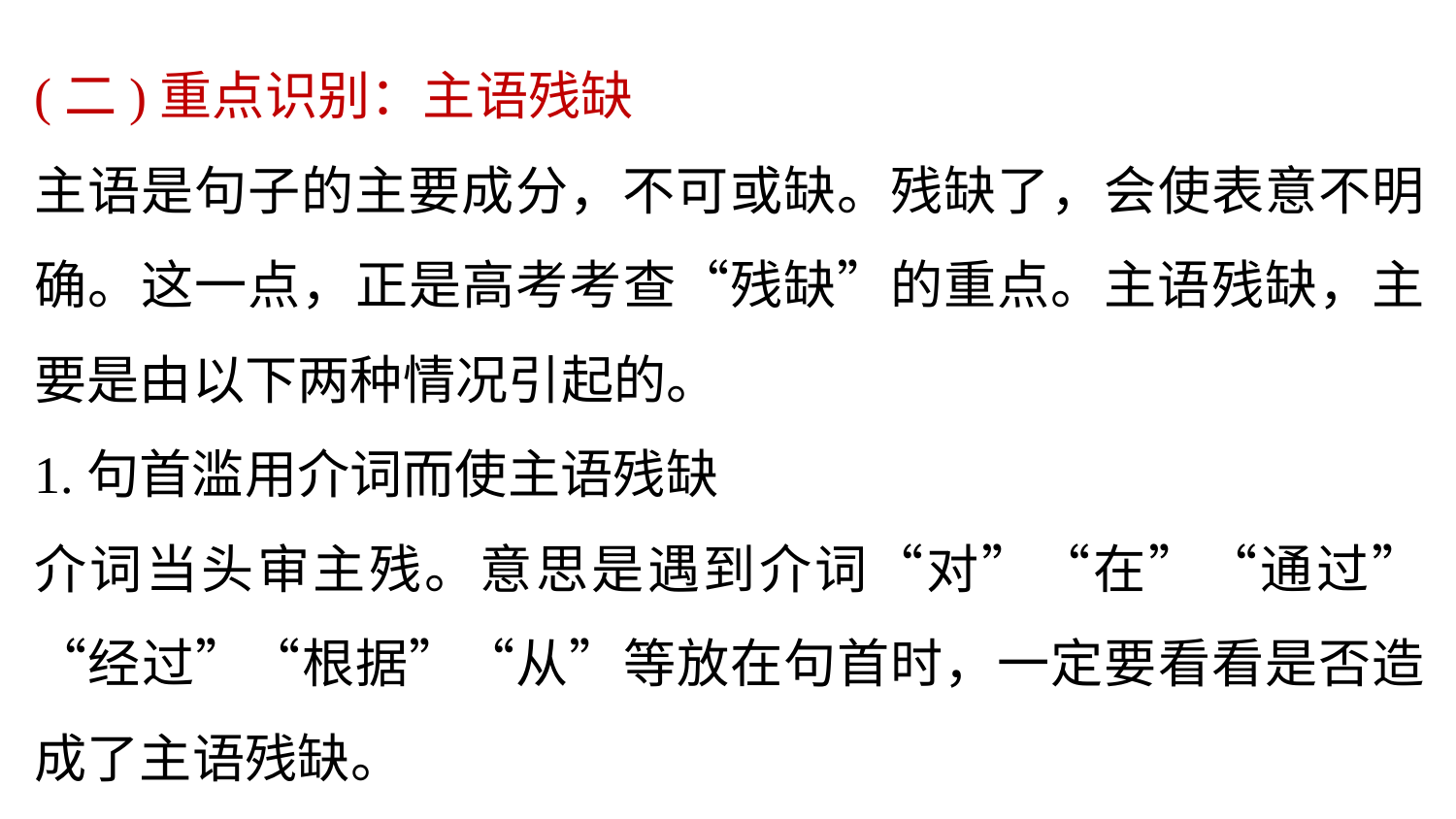

(二)重点识别：主语残缺
主语是句子的主要成分，不可或缺。残缺了，会使表意不明确。这一点，正是高考考查“残缺”的重点。主语残缺，主要是由以下两种情况引起的。
1.句首滥用介词而使主语残缺
介词当头审主残。意思是遇到介词“对”“在”“通过”“经过”“根据”“从”等放在句首时，一定要看看是否造成了主语残缺。